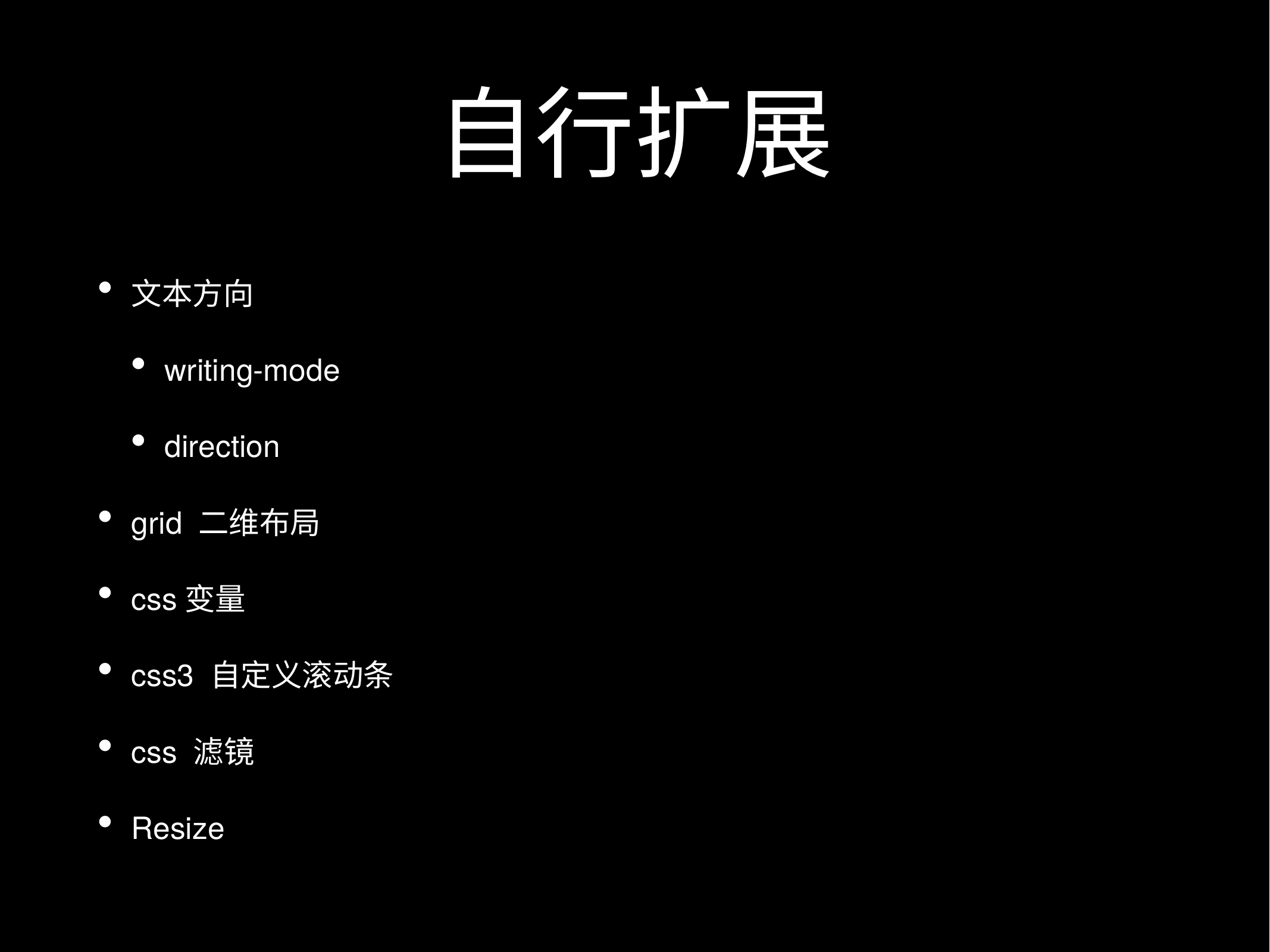

# 自行扩展
文本方向
writing-mode
direction
grid 二维布局
css变量
css3 自定义滚动条
css 滤镜
Resize